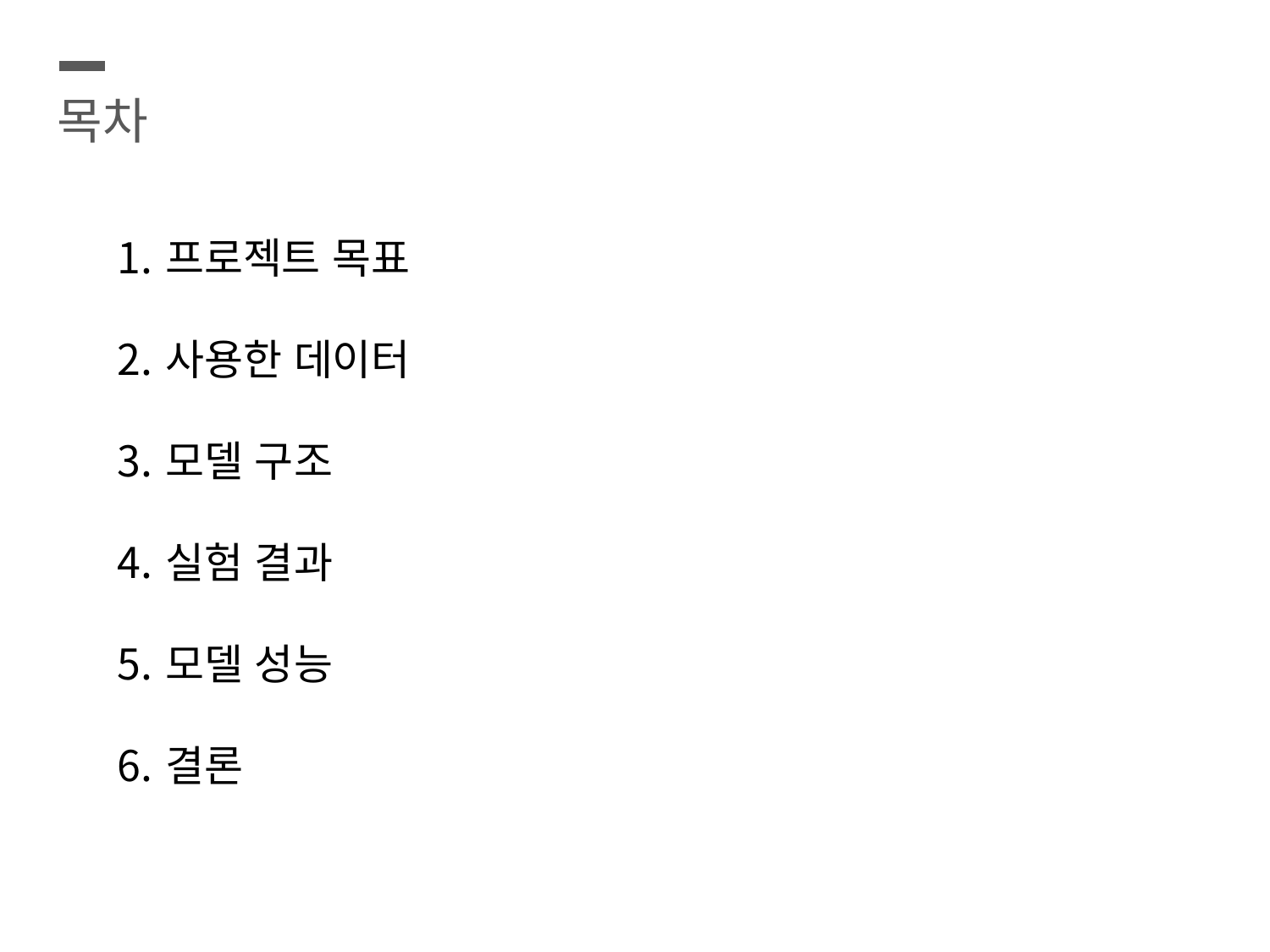

목차
프로젝트 목표
사용한 데이터
모델 구조
실험 결과
모델 성능
결론